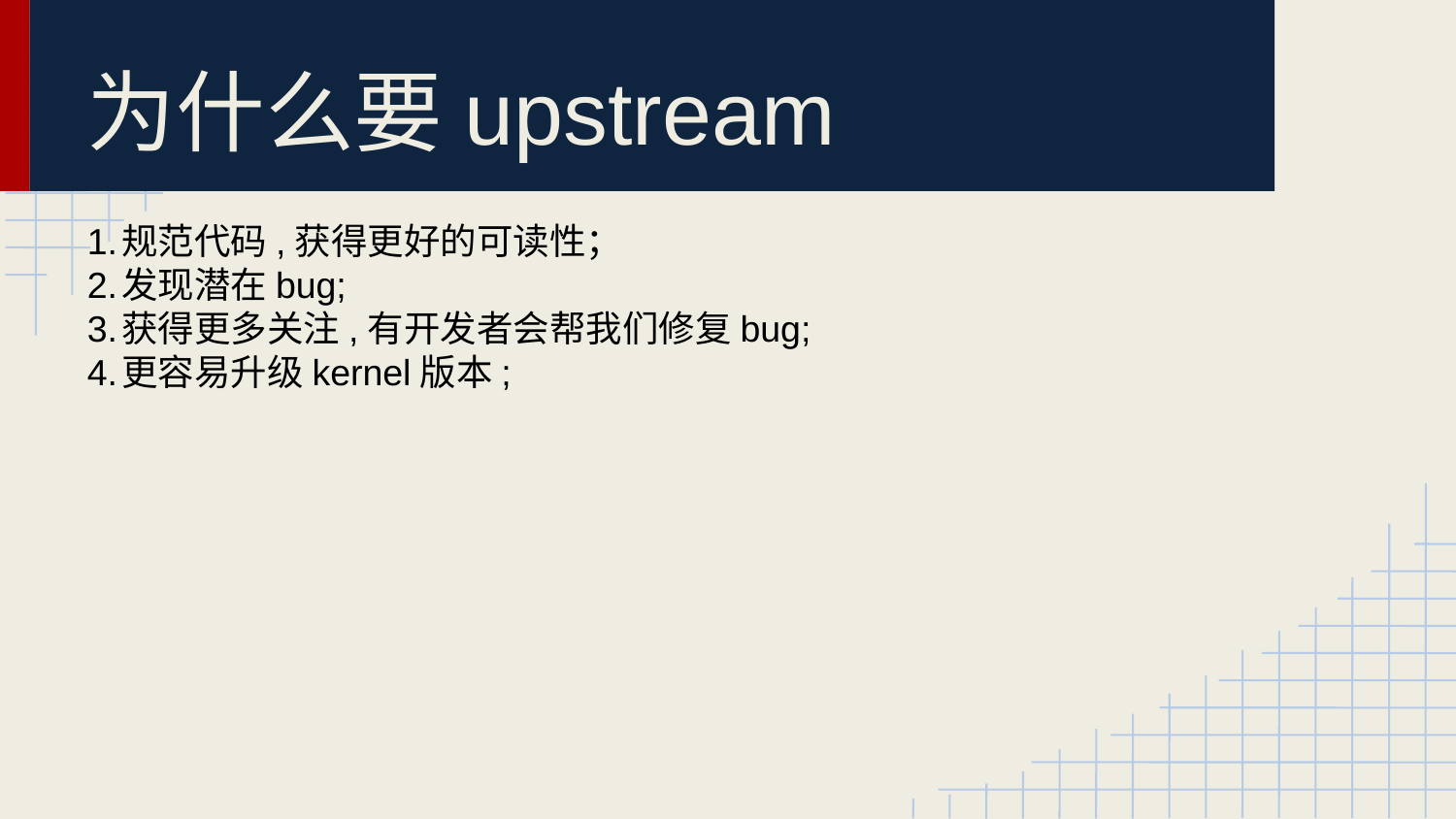

为什么要upstream
规范代码,获得更好的可读性；
发现潜在bug;
获得更多关注,有开发者会帮我们修复bug;
更容易升级kernel版本;